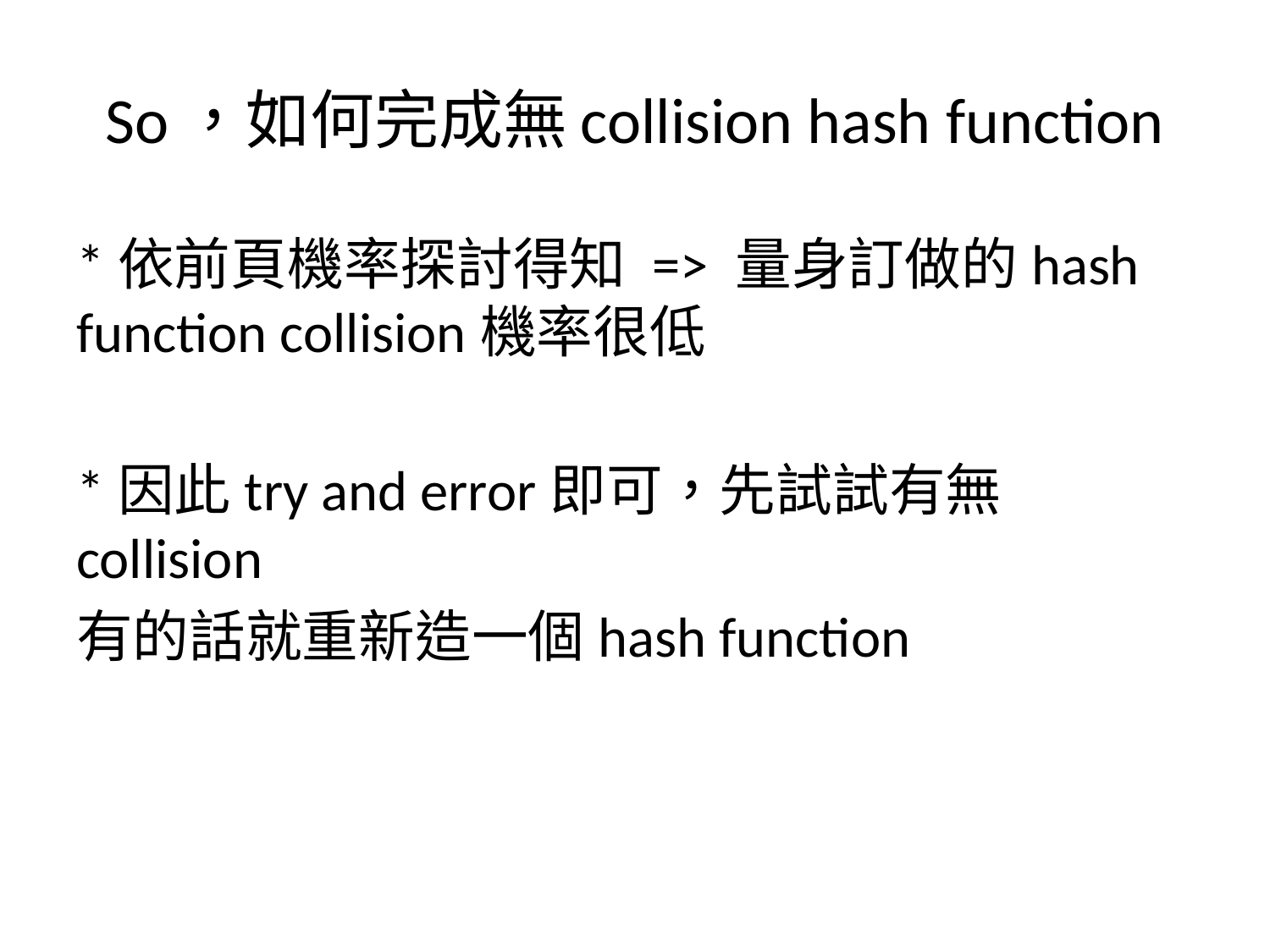

# So，如何完成無collision hash function
*依前頁機率探討得知 => 量身訂做的hash function collision機率很低

*因此try and error即可，先試試有無collision
有的話就重新造一個hash function